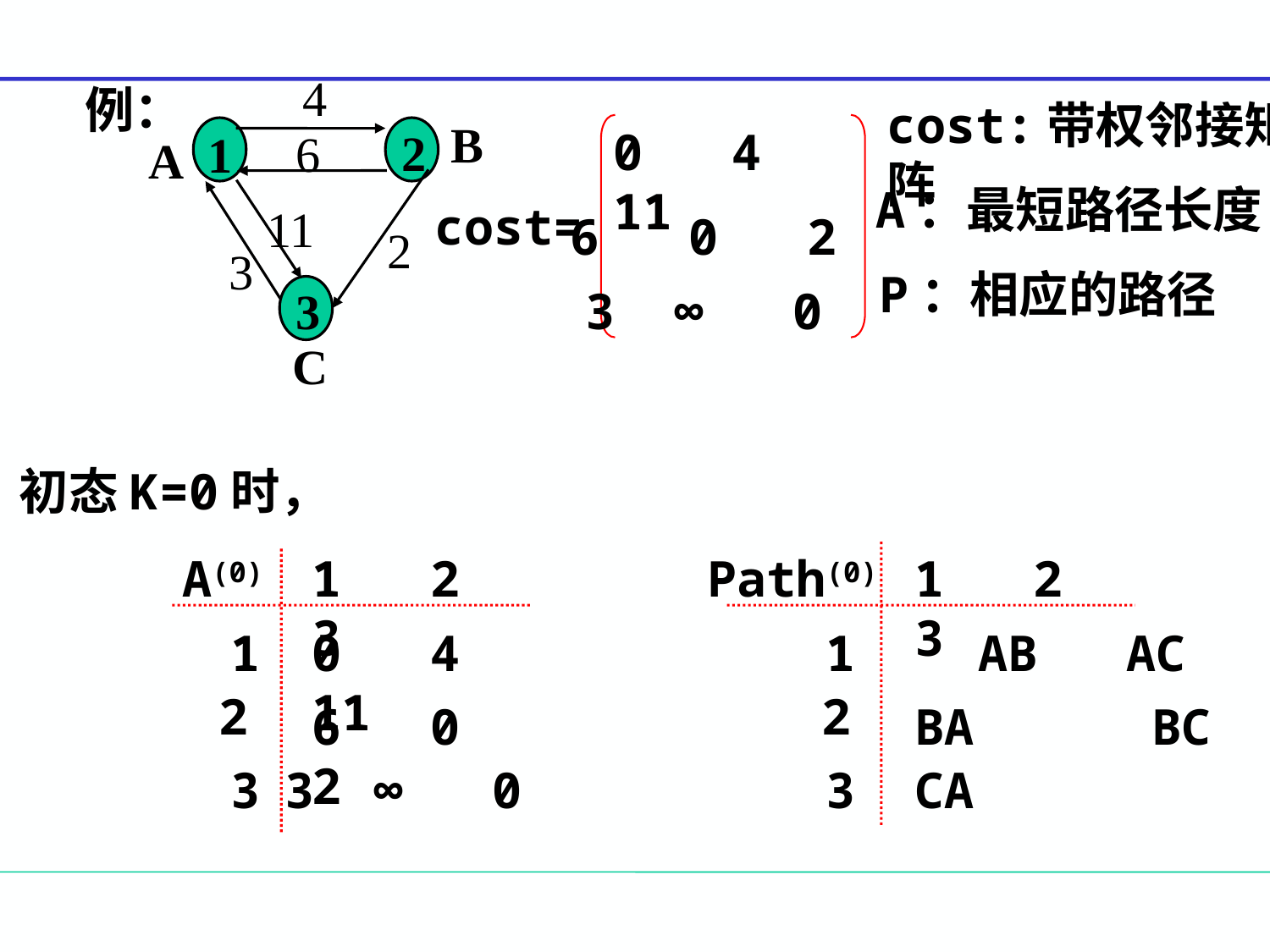

4
 例：
cost:带权邻接矩阵
A：最短路径长度
P：相应的路径
B

0   4  11

cost=
6   0   2
3  ∞   0
2
6

1

A

11
2
3
3

C
初态K=0时，
A(0)
1   2   3
Path(0)

1   2   3

 1
0   4  11
 1
AB   AC
 2
 2
6   0   2
BA      BC
 3
3  ∞   0
 3
CA